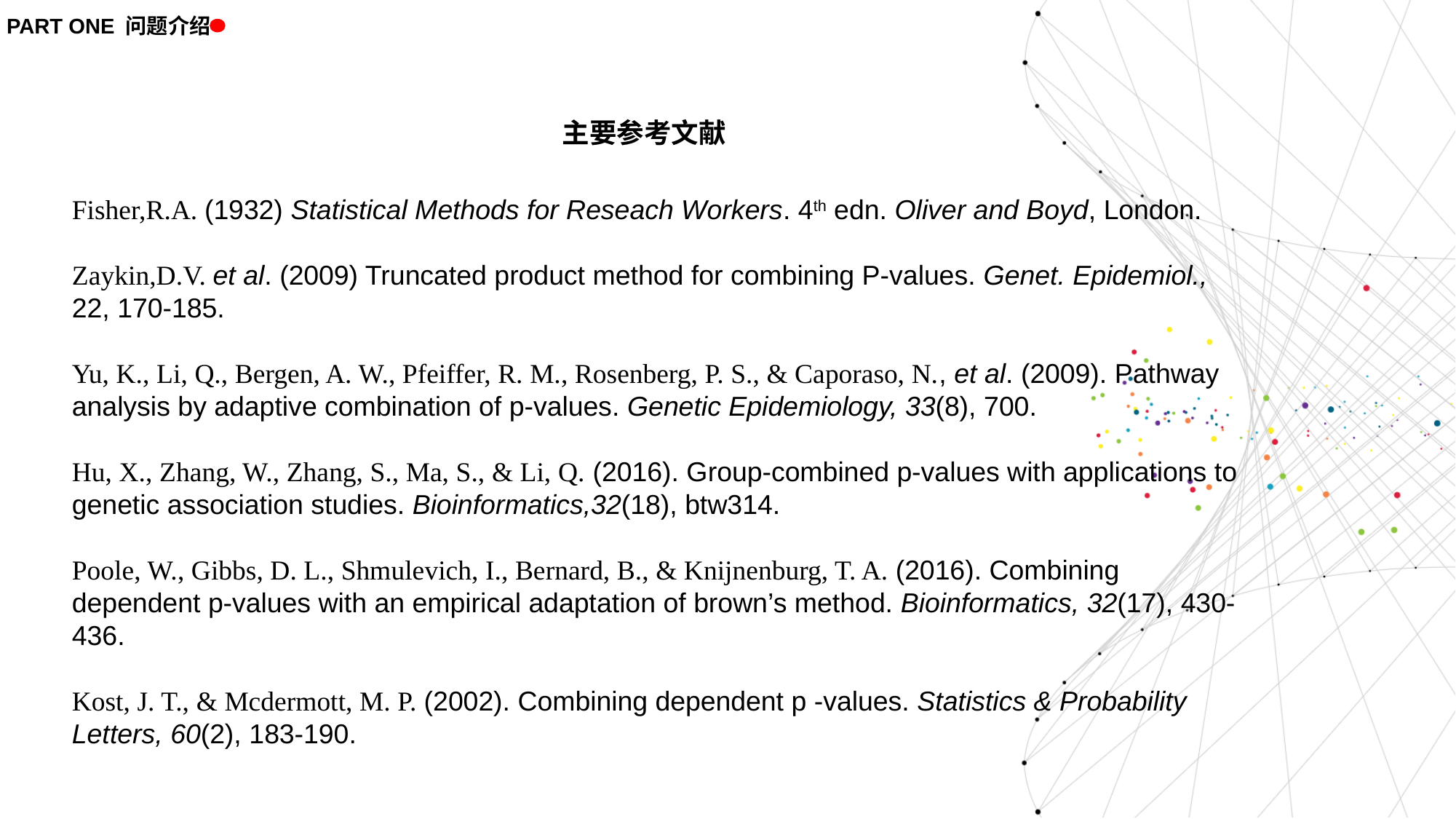

PART ONE 问题介绍

主要参考文献
Fisher,R.A. (1932) Statistical Methods for Reseach Workers. 4th edn. Oliver and Boyd, London.

Zaykin,D.V. et al. (2009) Truncated product method for combining P-values. Genet. Epidemiol., 22, 170-185.

Yu, K., Li, Q., Bergen, A. W., Pfeiffer, R. M., Rosenberg, P. S., & Caporaso, N., et al. (2009). Pathway analysis by adaptive combination of p-values. Genetic Epidemiology, 33(8), 700.

Hu, X., Zhang, W., Zhang, S., Ma, S., & Li, Q. (2016). Group-combined p-values with applications to genetic association studies. Bioinformatics,32(18), btw314.

Poole, W., Gibbs, D. L., Shmulevich, I., Bernard, B., & Knijnenburg, T. A. (2016). Combining dependent p-values with an empirical adaptation of brown’s method. Bioinformatics, 32(17), 430-436.

Kost, J. T., & Mcdermott, M. P. (2002). Combining dependent p -values. Statistics & Probability Letters, 60(2), 183-190.